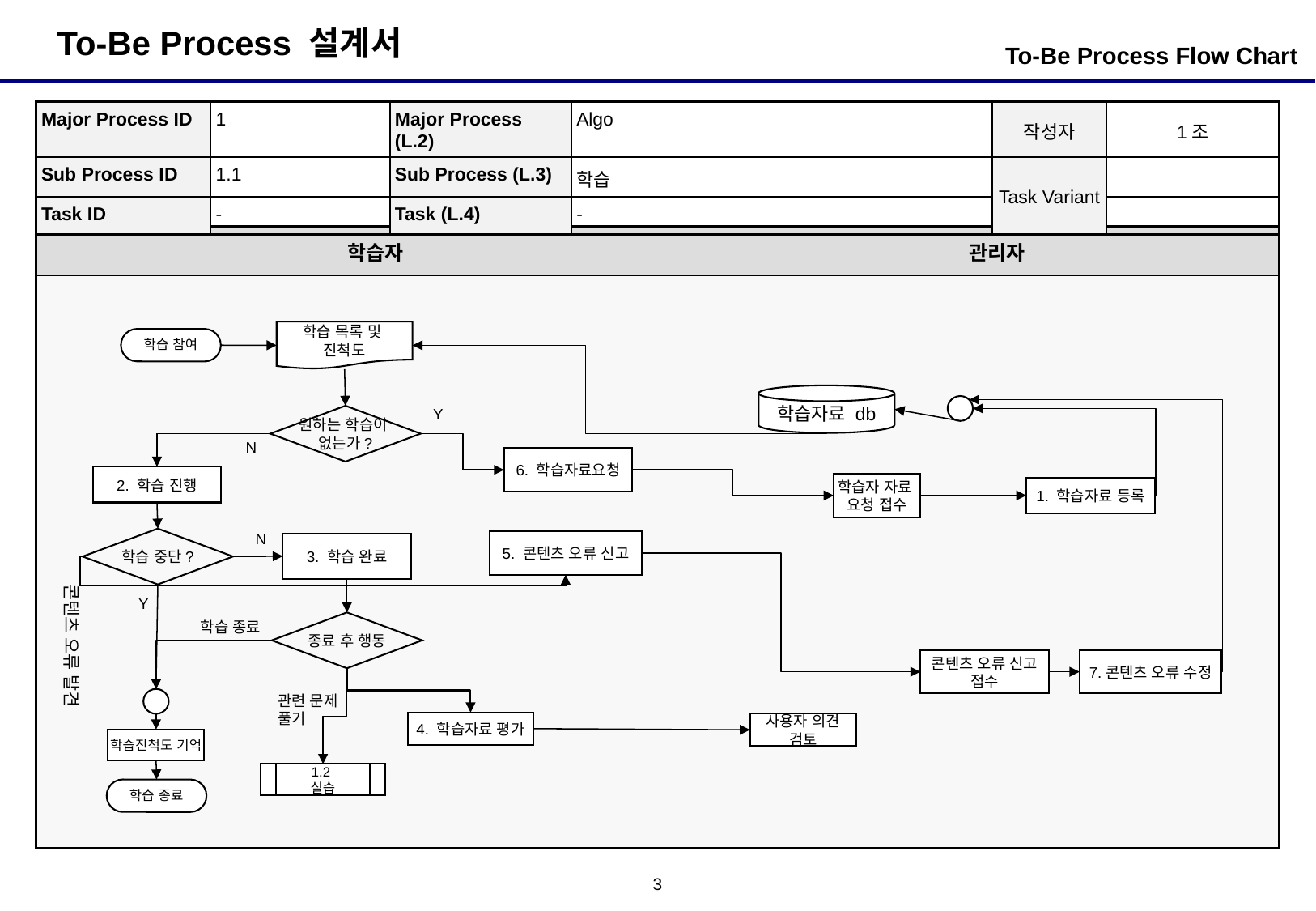

To-Be Process Flow Chart
| Major Process ID | 1 | Major Process (L.2) | Algo | 작성자 | 1조 |
| --- | --- | --- | --- | --- | --- |
| Sub Process ID | 1.1 | Sub Process (L.3) | 학습 | Task Variant |  |
| Task ID | - | Task (L.4) | - |  |  |
| 학습자 | 관리자 |
| --- | --- |
|  |  |
학습 목록 및
진척도
학습 참여
학습자료 db

Y
원하는 학습이
없는가?
N
6. 학습자료요청
2. 학습 진행
학습자 자료
요청 접수
1. 학습자료 등록
N
학습 중단?
5. 콘텐츠 오류 신고
3. 학습 완료
콘텐츠 오류 발견
Y
학습 종료
종료 후 행동
콘텐츠 오류 신고 접수
7.콘텐츠 오류 수정
관련 문제
풀기

4. 학습자료 평가
사용자 의견 검토
학습진척도 기억
1.2
실습
학습 종료